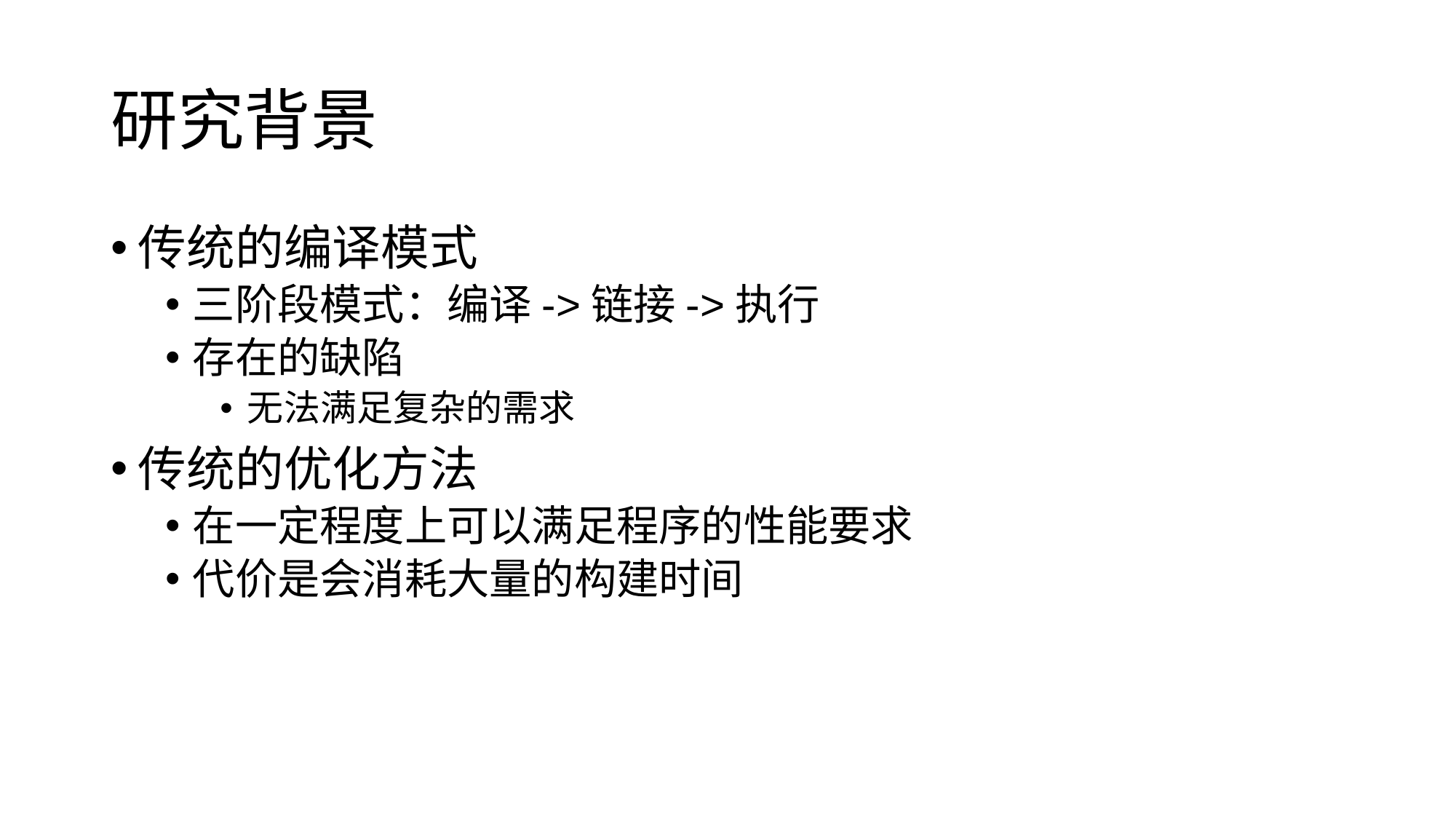

# 研究背景
传统的编译模式
三阶段模式：编译->链接->执行
存在的缺陷
无法满足复杂的需求
传统的优化方法
在一定程度上可以满足程序的性能要求
代价是会消耗大量的构建时间